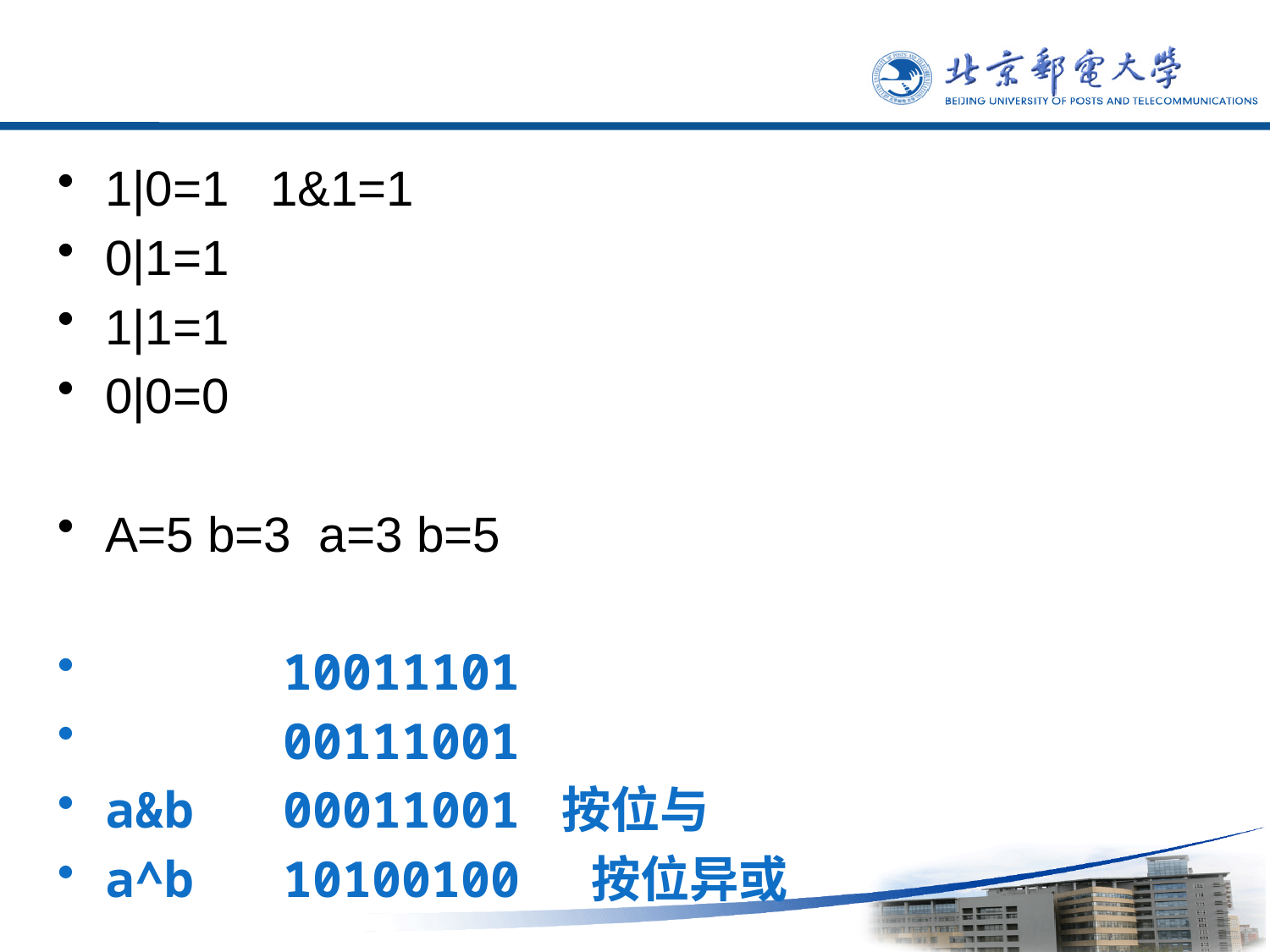

#
1|0=1   1&1=1
0|1=1
1|1=1
0|0=0

A=5 b=3  a=3 b=5

      10011101
      00111001
a&b   00011001 按位与
a^b   10100100  按位异或